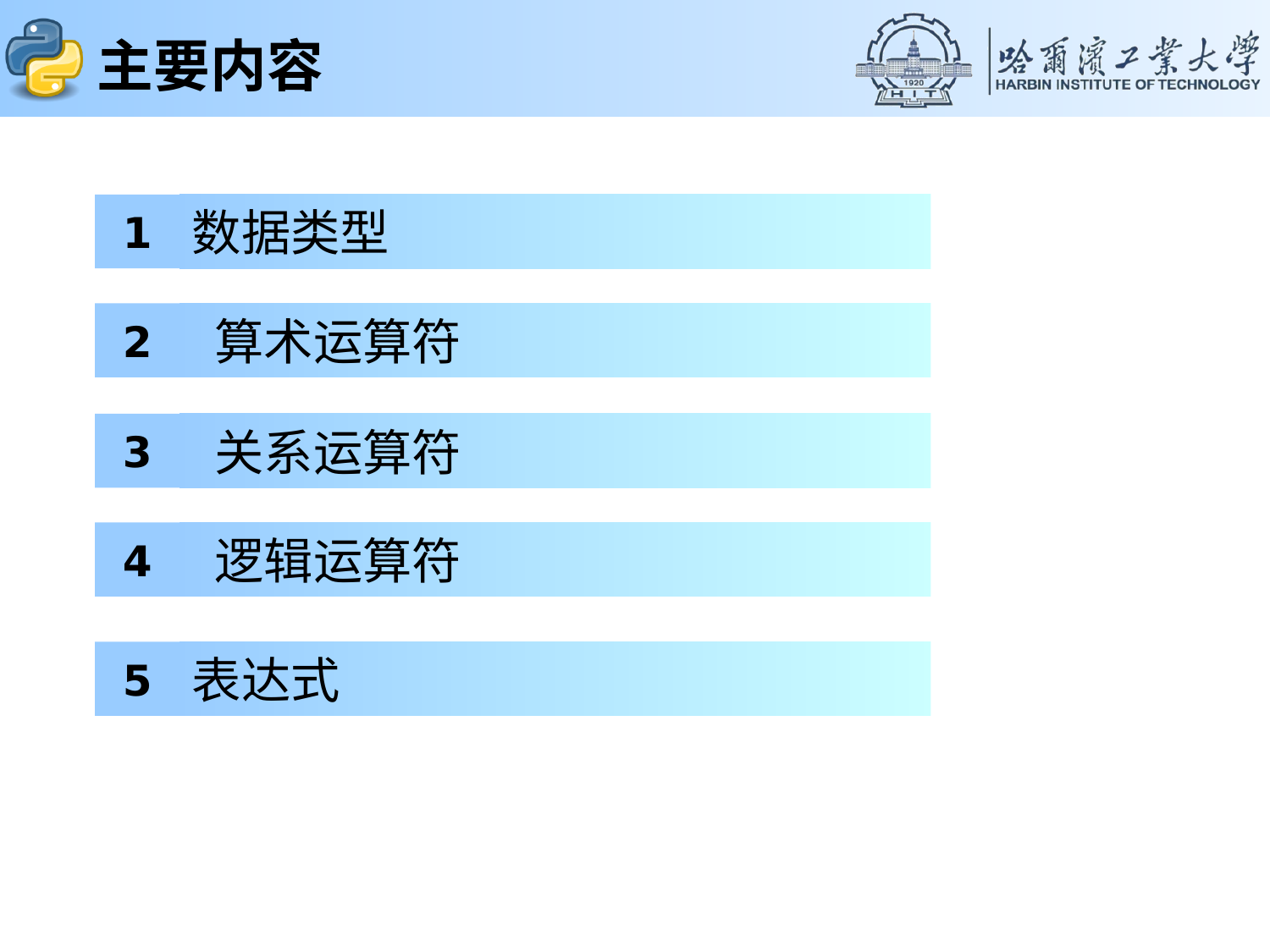

# 主要内容
1
数据类型
2
 算术运算符
3
 关系运算符
4
 逻辑运算符
5
表达式